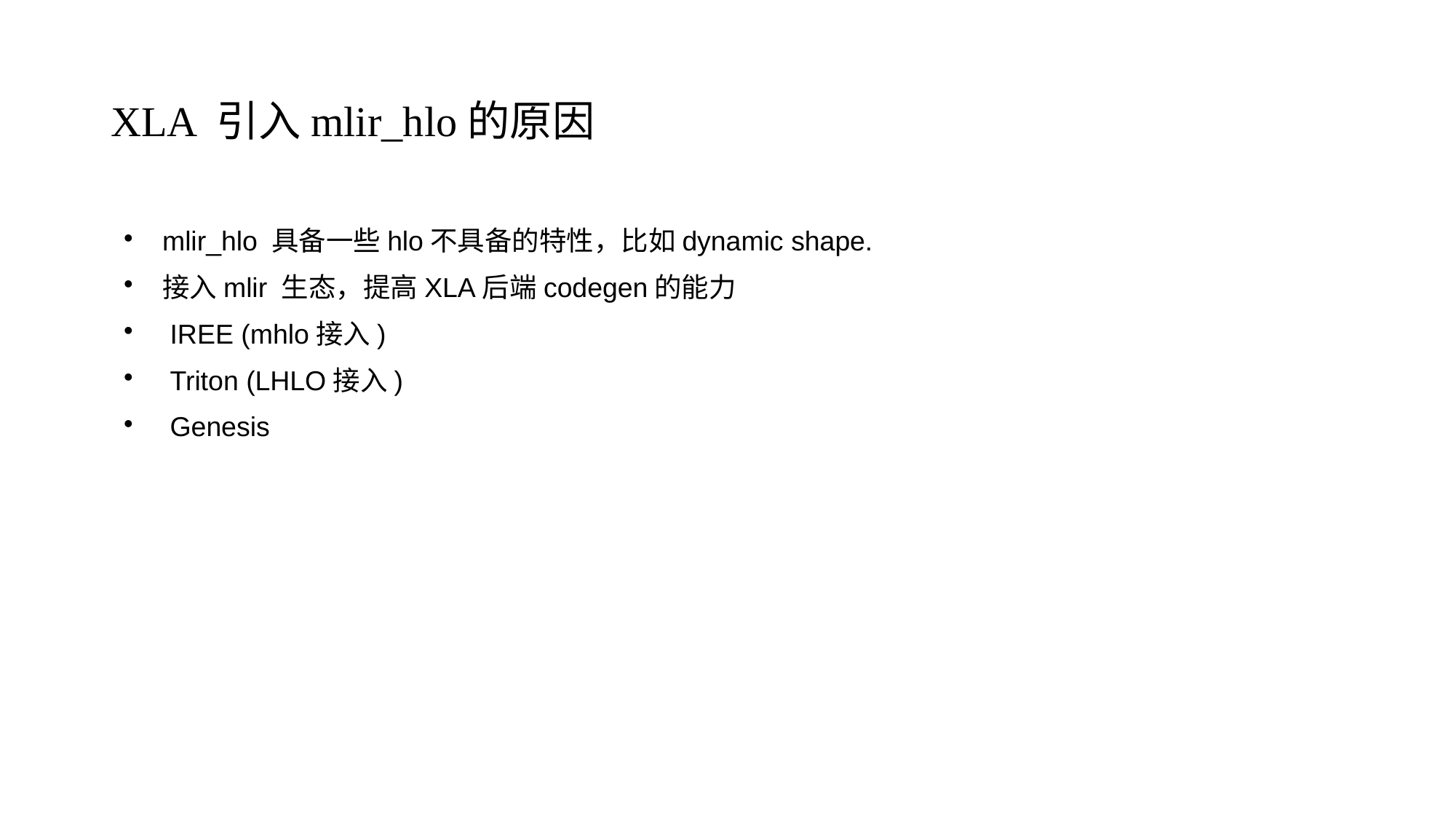

XLA 引入mlir_hlo的原因
mlir_hlo 具备一些hlo不具备的特性，比如dynamic shape.
接入mlir 生态，提高XLA后端codegen的能力
 IREE (mhlo接入)
 Triton (LHLO接入)
 Genesis